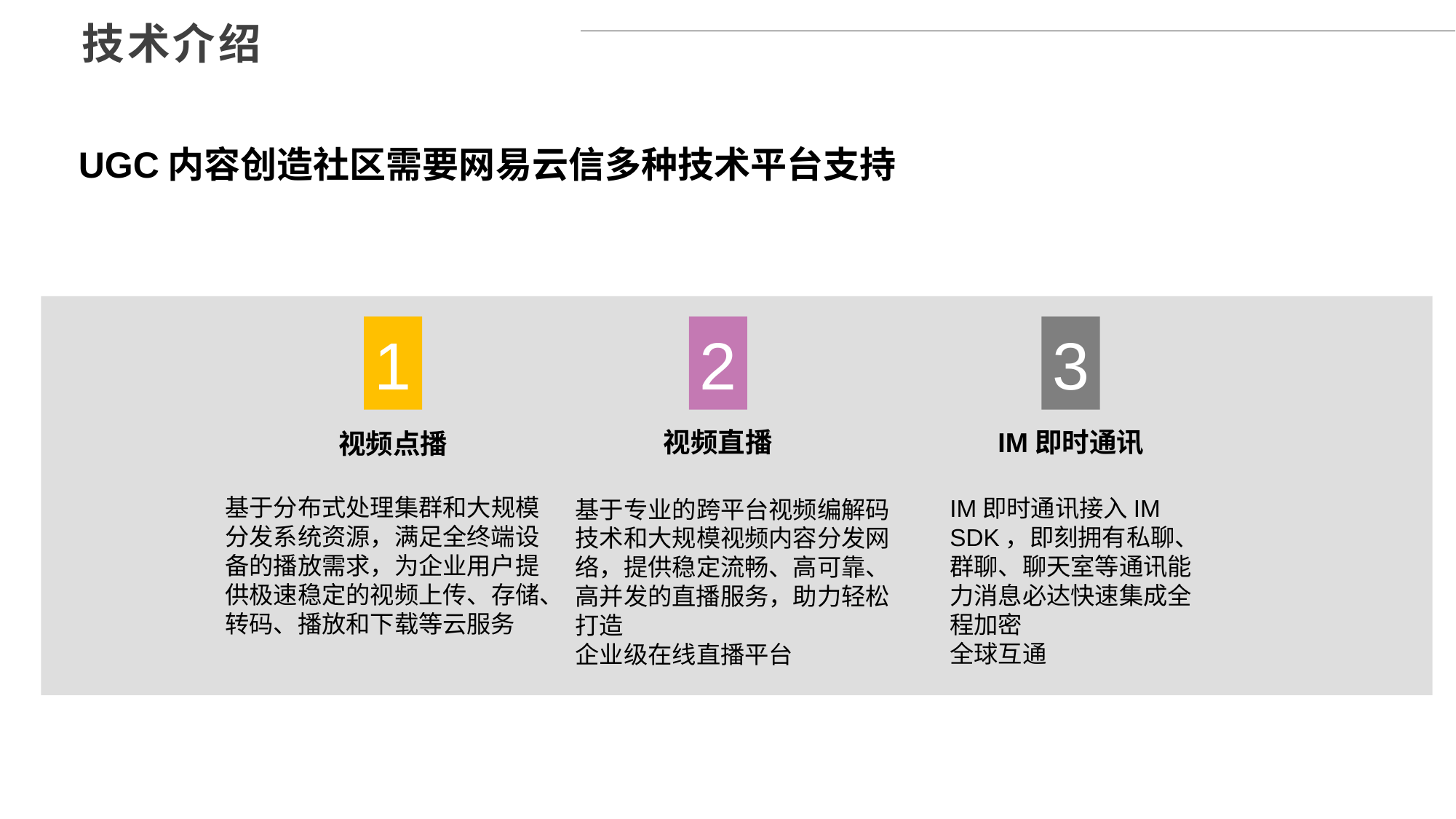

技术介绍
UGC内容创造社区需要网易云信多种技术平台支持

1
2
3
视频直播
IM即时通讯
视频点播
基于分布式处理集群和大规模分发系统资源，满足全终端设备的播放需求，为企业用户提供极速稳定的视频上传、存储、转码、播放和下载等云服务
IM即时通讯接入IM SDK，即刻拥有私聊、群聊、聊天室等通讯能力消息必达快速集成全程加密
全球互通
基于专业的跨平台视频编解码技术和大规模视频内容分发网络，提供稳定流畅、高可靠、高并发的直播服务，助力轻松打造
企业级在线直播平台